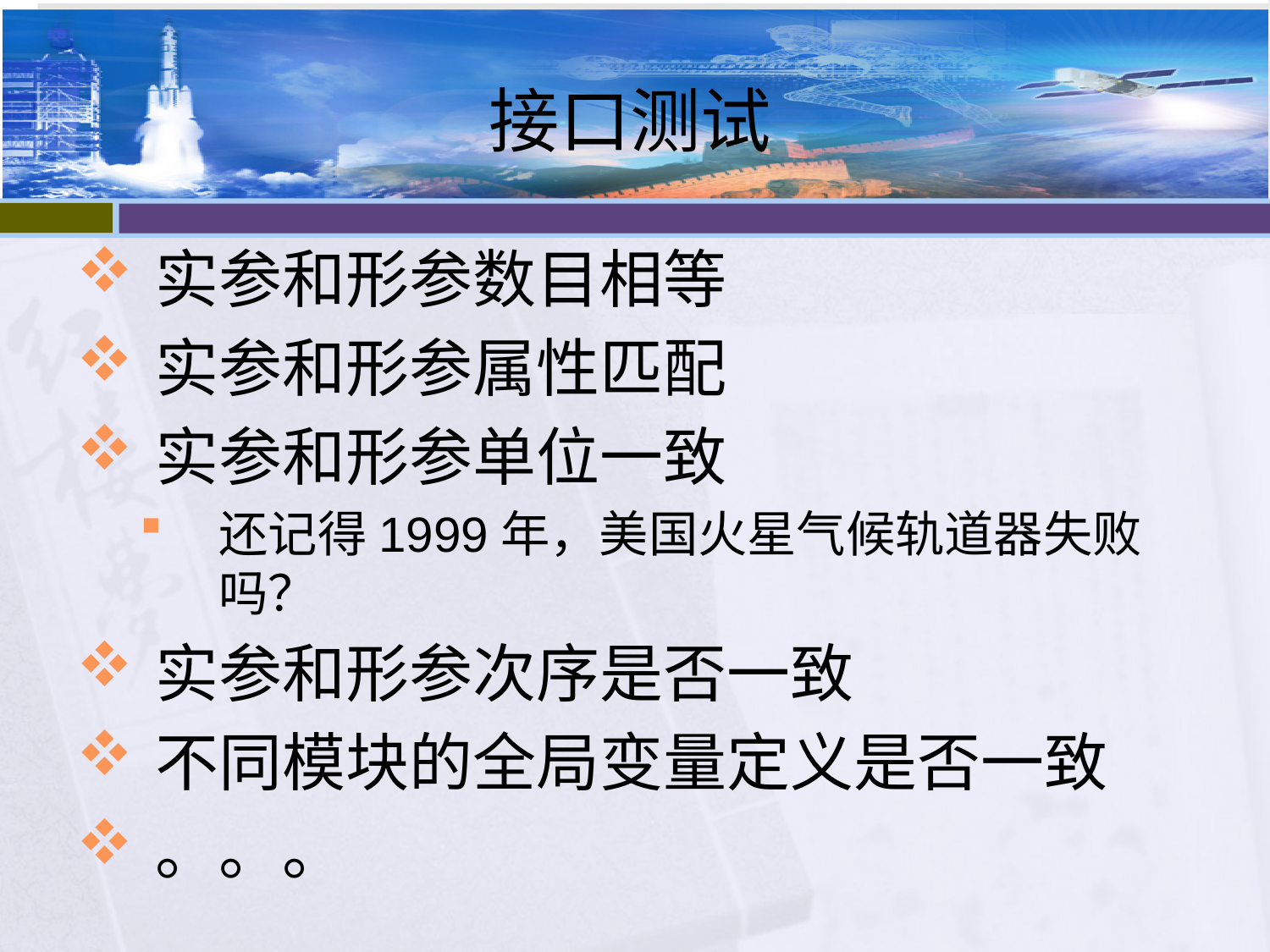

# 接口测试

实参和形参数目相等
实参和形参属性匹配
实参和形参单位一致
还记得1999年，美国火星气候轨道器失败吗？
实参和形参次序是否一致
不同模块的全局变量定义是否一致
。。。